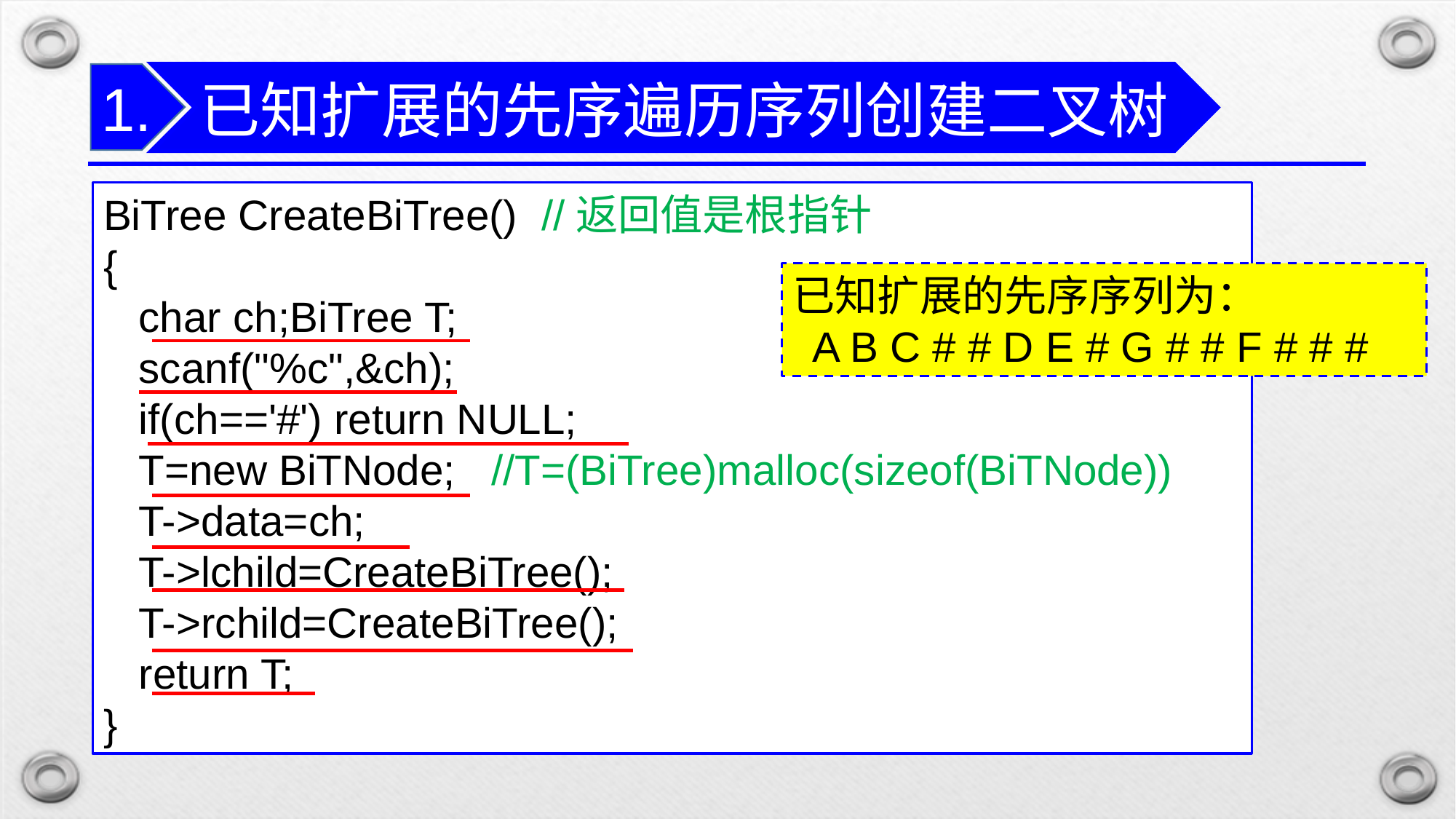

已知扩展的先序遍历序列创建二叉树

1.
BiTree CreateBiTree()  //返回值是根指针
{
   char ch;BiTree T;
   scanf("%c",&ch);
   if(ch=='#') return NULL;
   T=new BiTNode;   //T=(BiTree)malloc(sizeof(BiTNode))
   T->data=ch;
   T->lchild=CreateBiTree();
   T->rchild=CreateBiTree();
   return T;
}
已知扩展的先序序列为：
 A B C # # D E # G # # F # # #